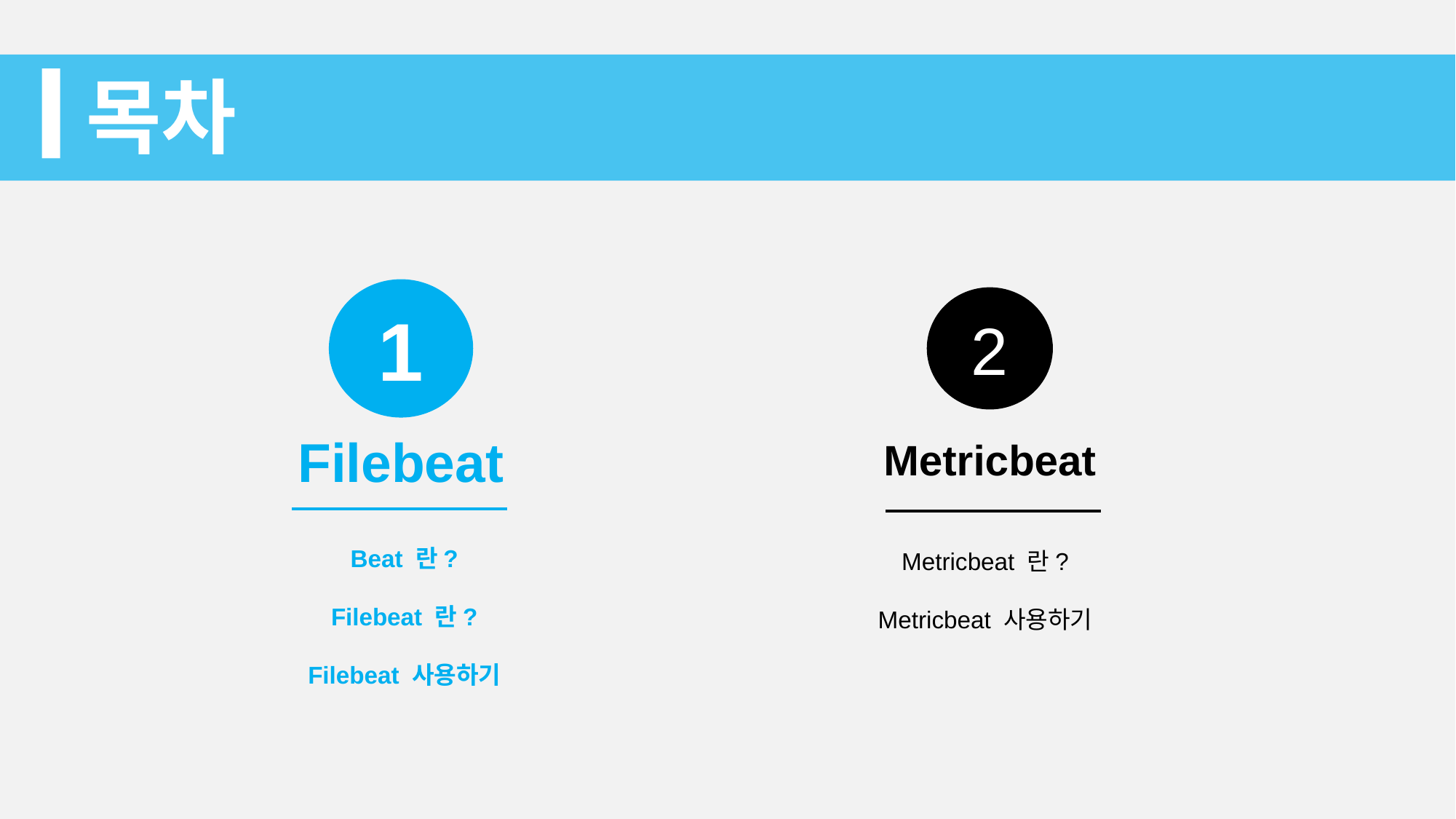

# 목차

1
2
Filebeat
Metricbeat
Beat 란?
Filebeat 란?
Filebeat 사용하기
Metricbeat 란?
Metricbeat 사용하기